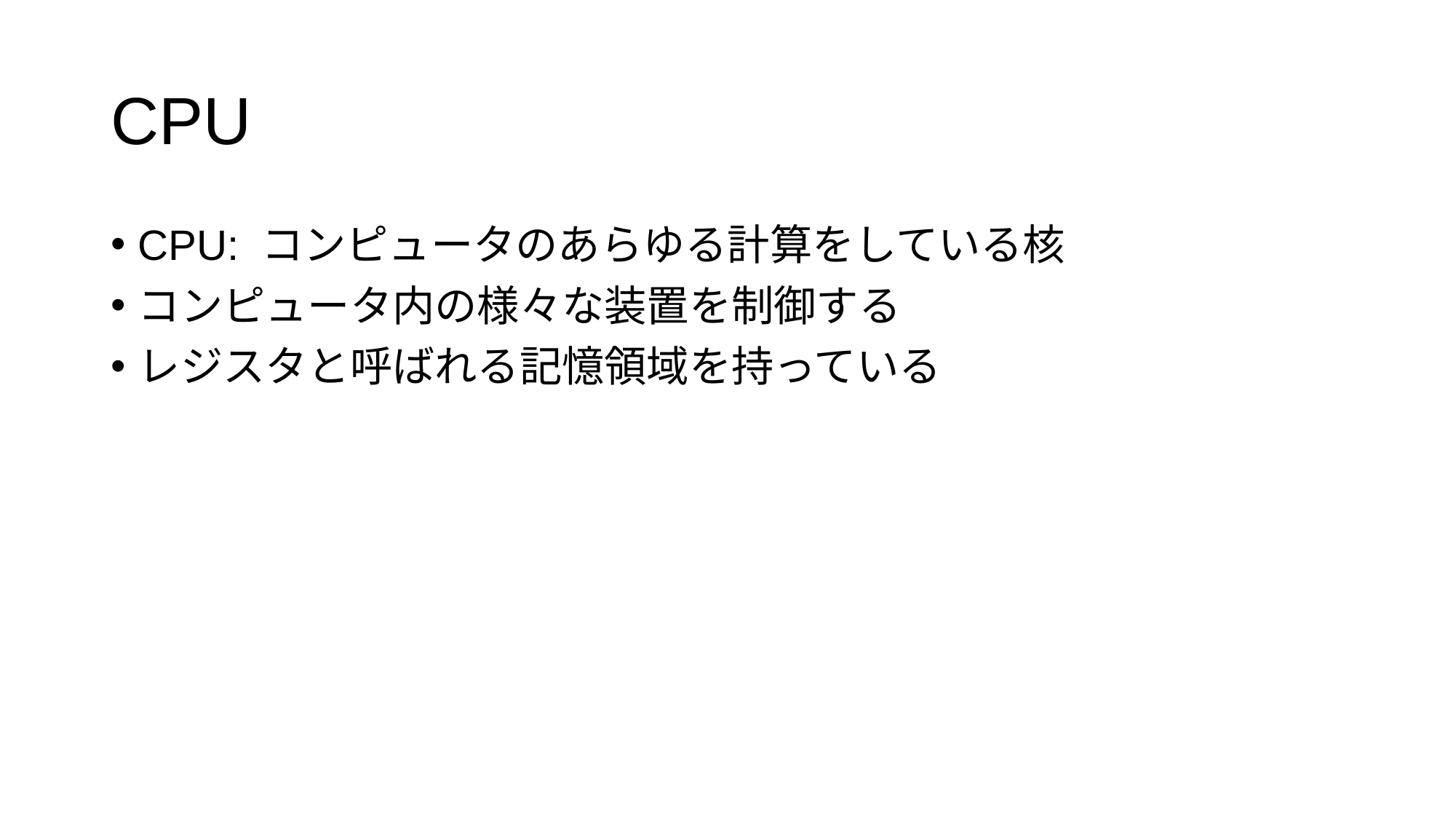

# CPU
CPU: コンピュータのあらゆる計算をしている核
コンピュータ内の様々な装置を制御する
レジスタと呼ばれる記憶領域を持っている